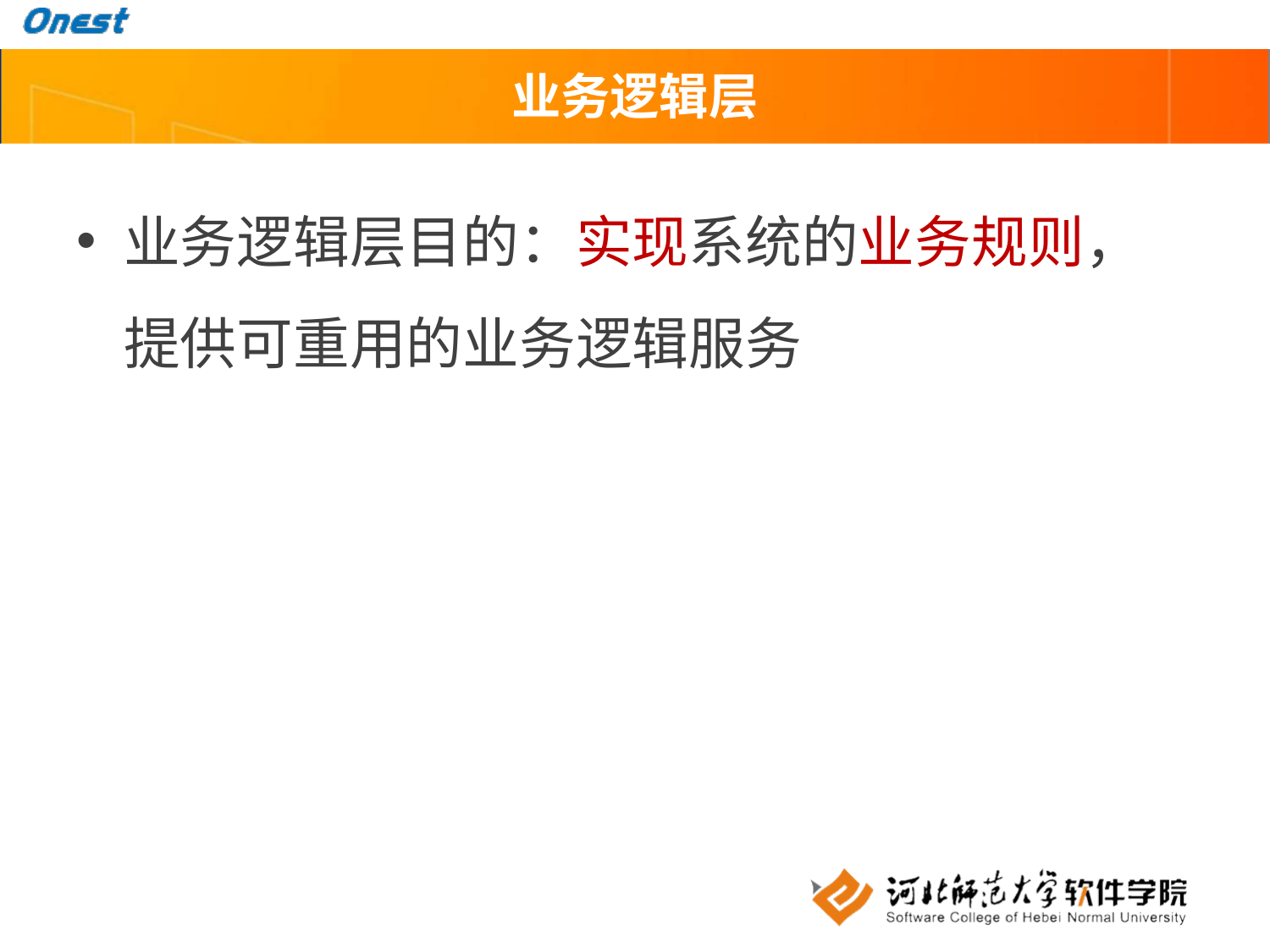

# 业务逻辑层
业务逻辑层目的：实现系统的业务规则，提供可重用的业务逻辑服务